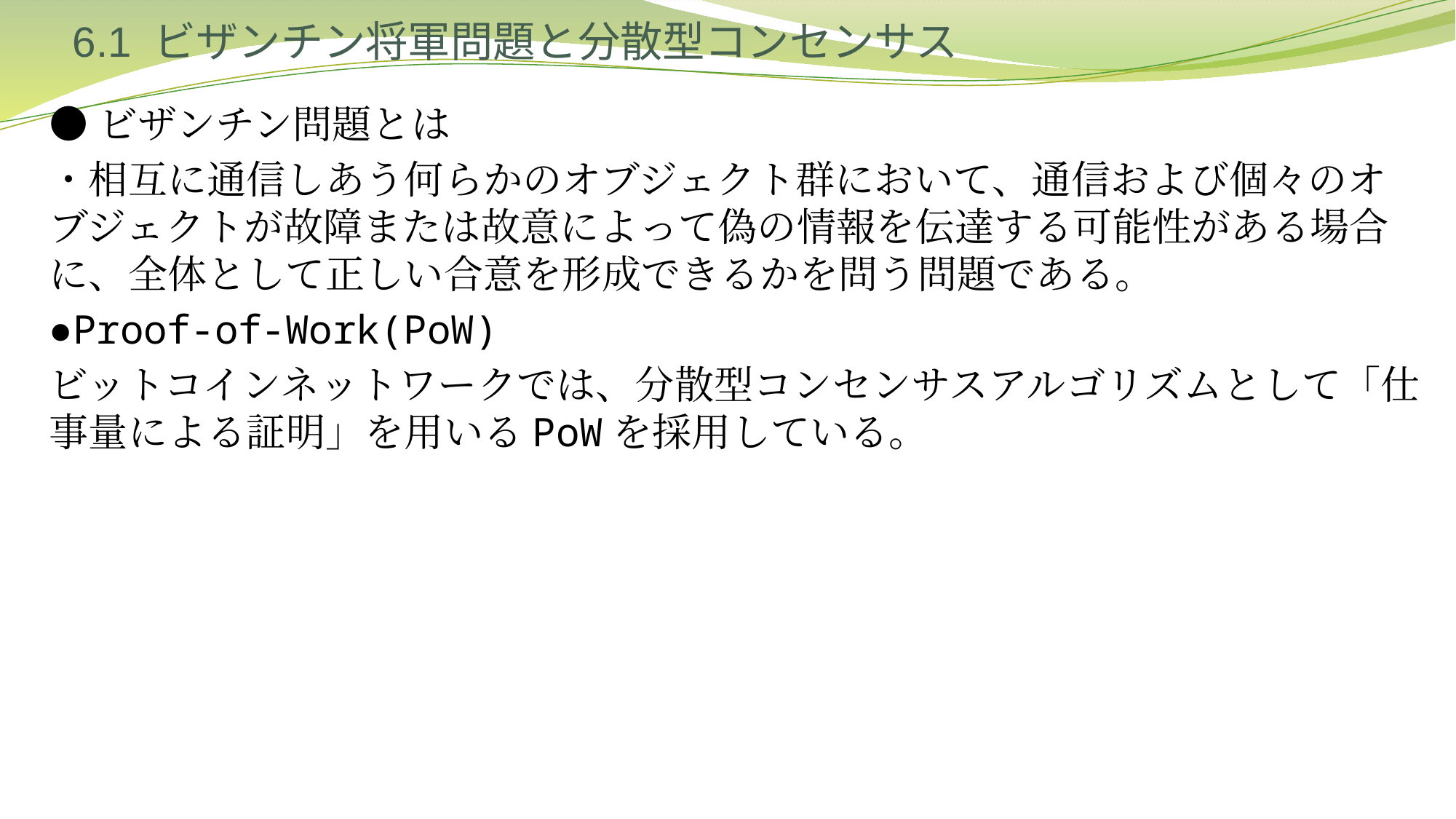

# 6.1 ビザンチン将軍問題と分散型コンセンサス
●ビザンチン問題とは
・相互に通信しあう何らかのオブジェクト群において、通信および個々のオブジェクトが故障または故意によって偽の情報を伝達する可能性がある場合に、全体として正しい合意を形成できるかを問う問題である。
●Proof-of-Work(PoW)
ビットコインネットワークでは、分散型コンセンサスアルゴリズムとして「仕事量による証明」を用いるPoWを採用している。